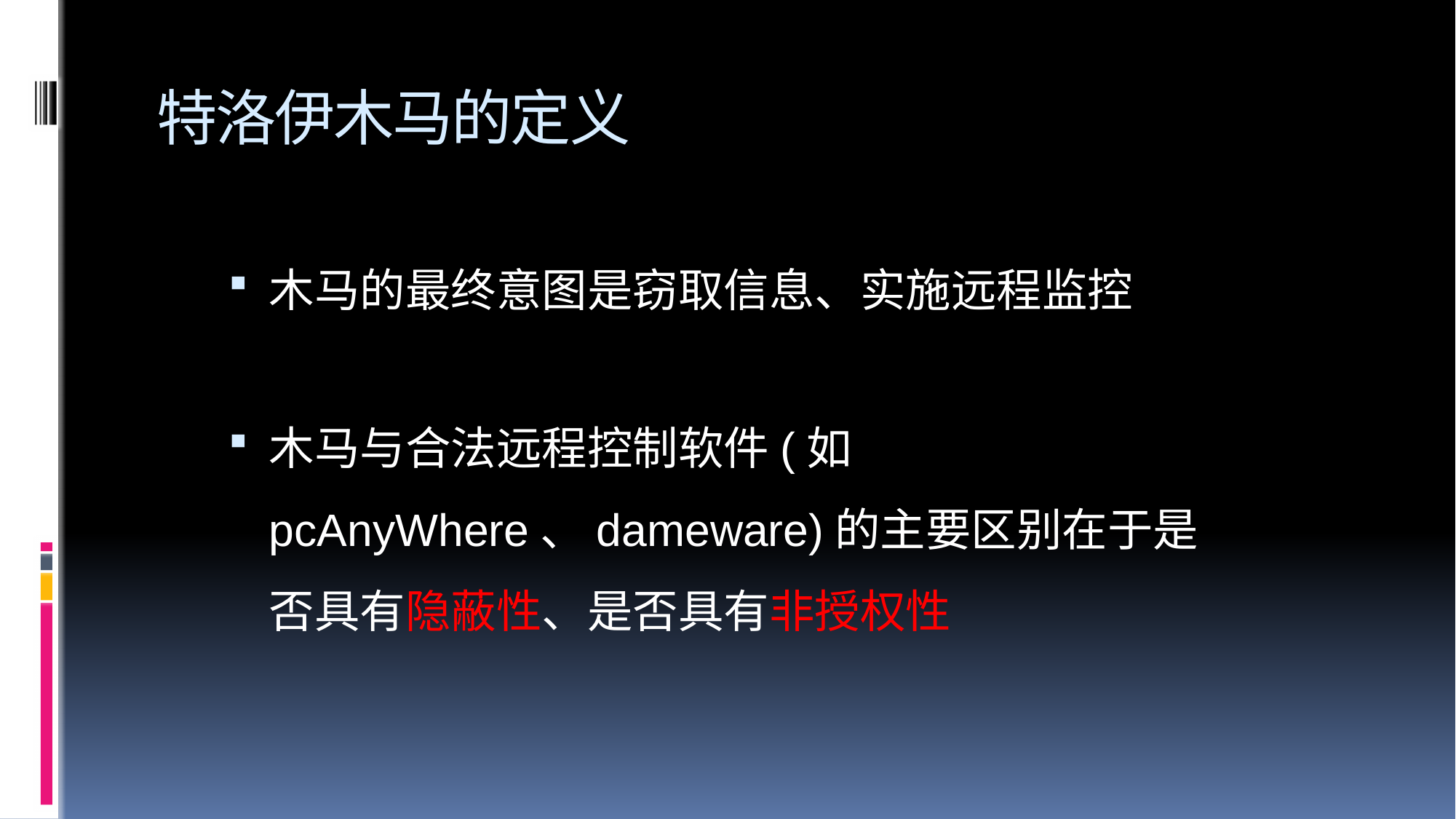

# 特洛伊木马的定义
木马的最终意图是窃取信息、实施远程监控

木马与合法远程控制软件(如pcAnyWhere、dameware)的主要区别在于是否具有隐蔽性、是否具有非授权性